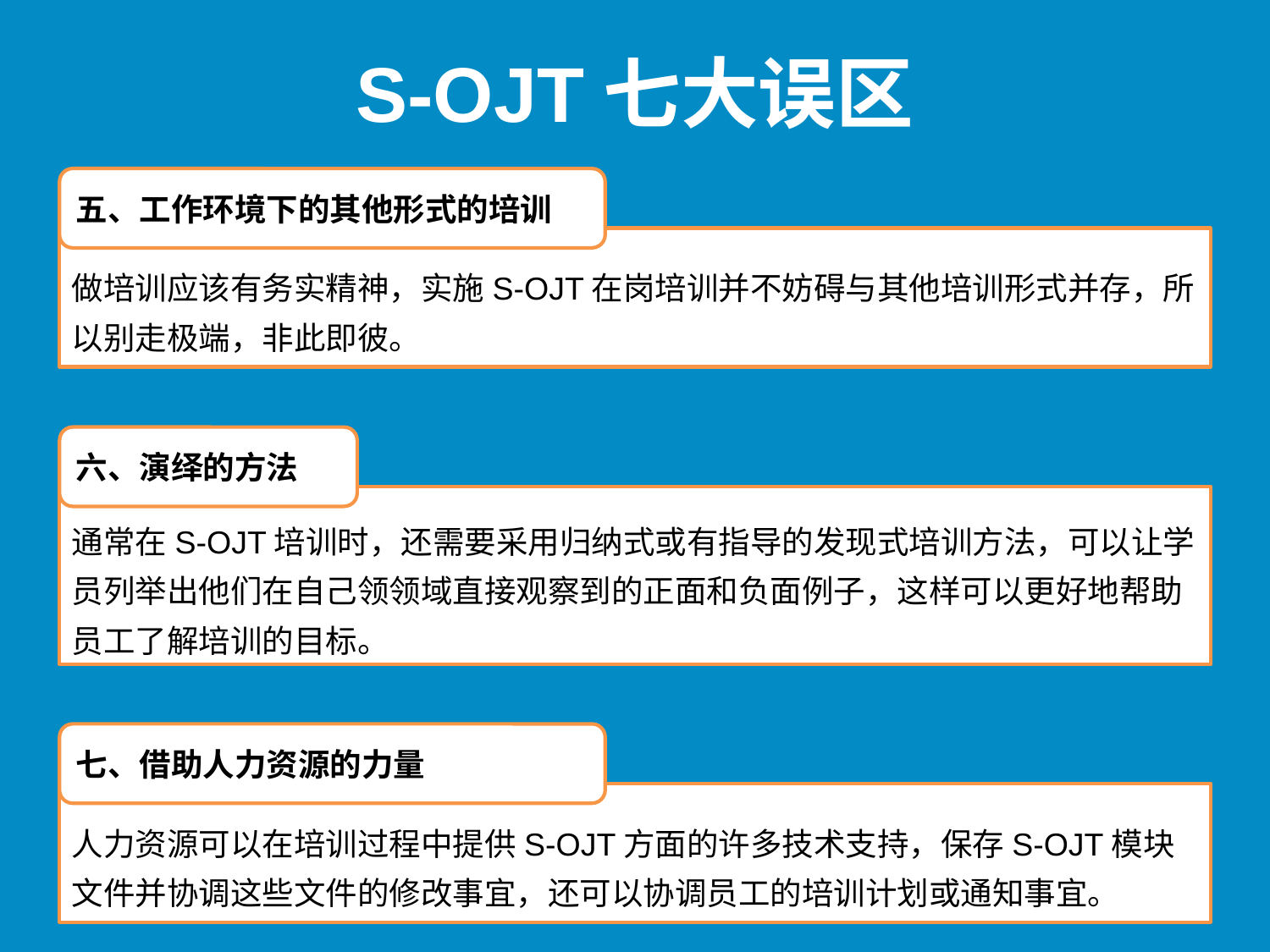

S-OJT七大误区
五、工作环境下的其他形式的培训
做培训应该有务实精神，实施S-OJT在岗培训并不妨碍与其他培训形式并存，所以别走极端，非此即彼。
六、演绎的方法
通常在S-OJT培训时，还需要采用归纳式或有指导的发现式培训方法，可以让学员列举出他们在自己领领域直接观察到的正面和负面例子，这样可以更好地帮助员工了解培训的目标。
七、借助人力资源的力量
人力资源可以在培训过程中提供S-OJT方面的许多技术支持，保存S-OJT模块文件并协调这些文件的修改事宜，还可以协调员工的培训计划或通知事宜。